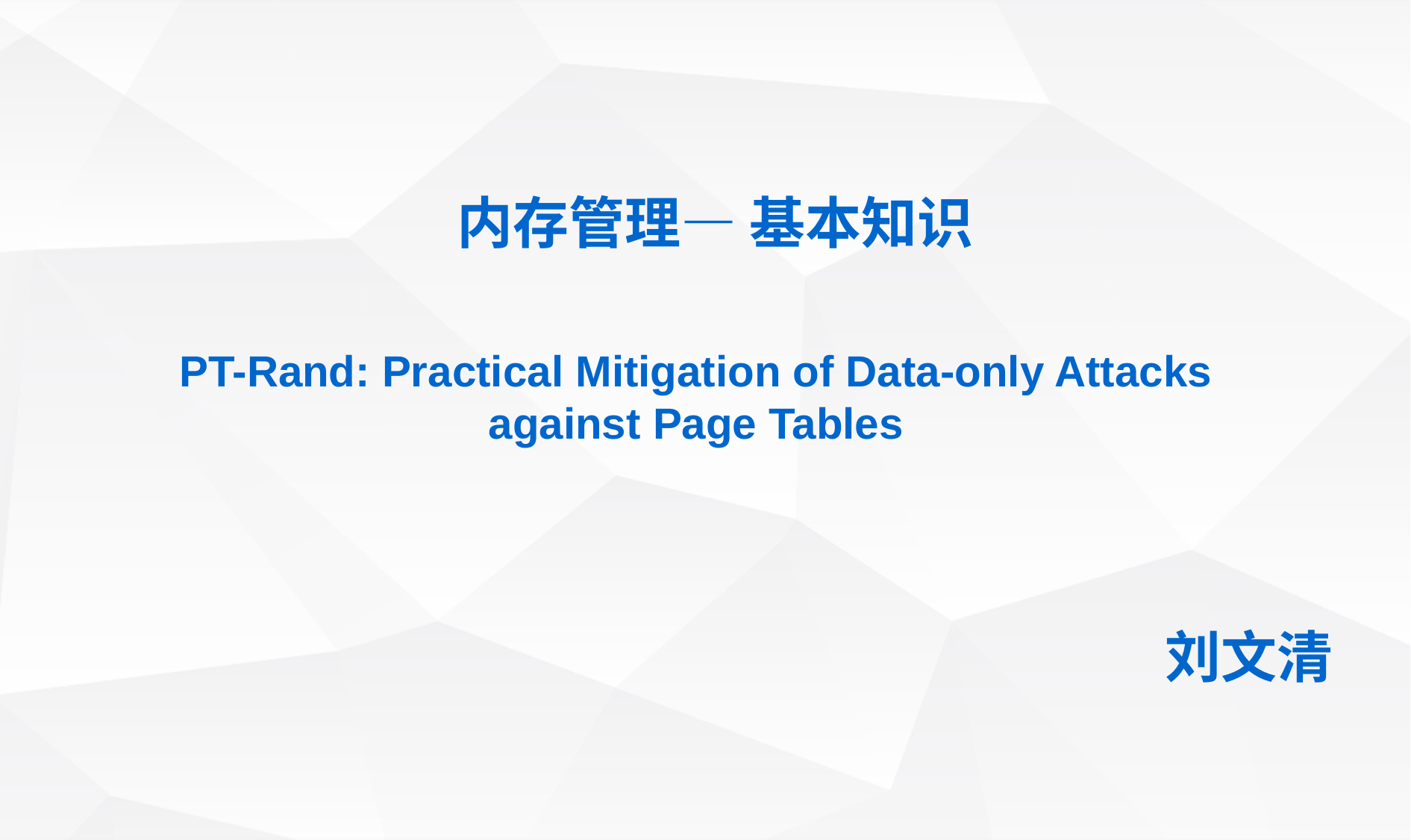

内存管理— 基本知识
PT-Rand: Practical Mitigation of Data-only Attacks
against Page Tables
刘文清